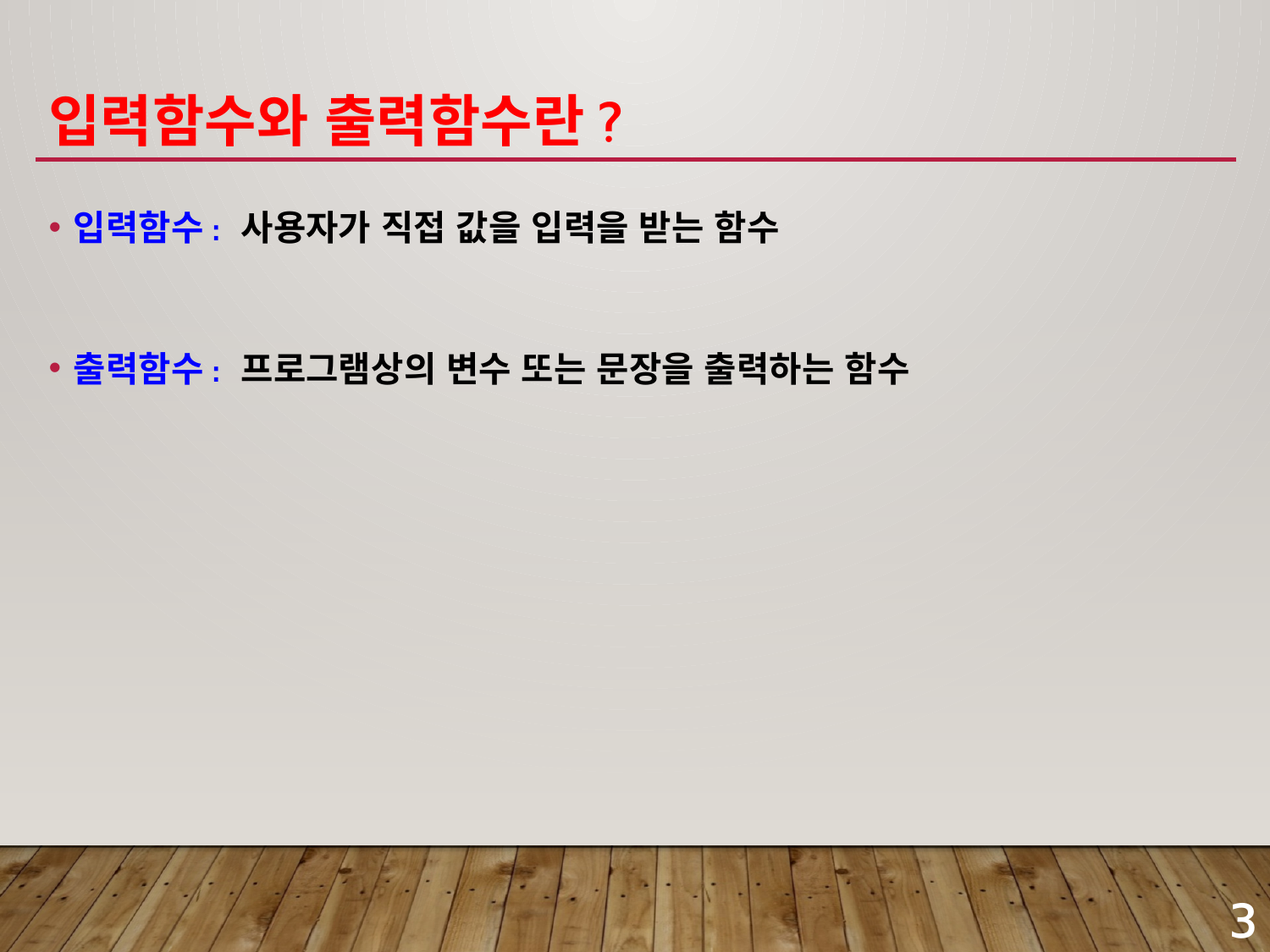

# 입력함수와 출력함수란?
입력함수: 사용자가 직접 값을 입력을 받는 함수

출력함수: 프로그램상의 변수 또는 문장을 출력하는 함수